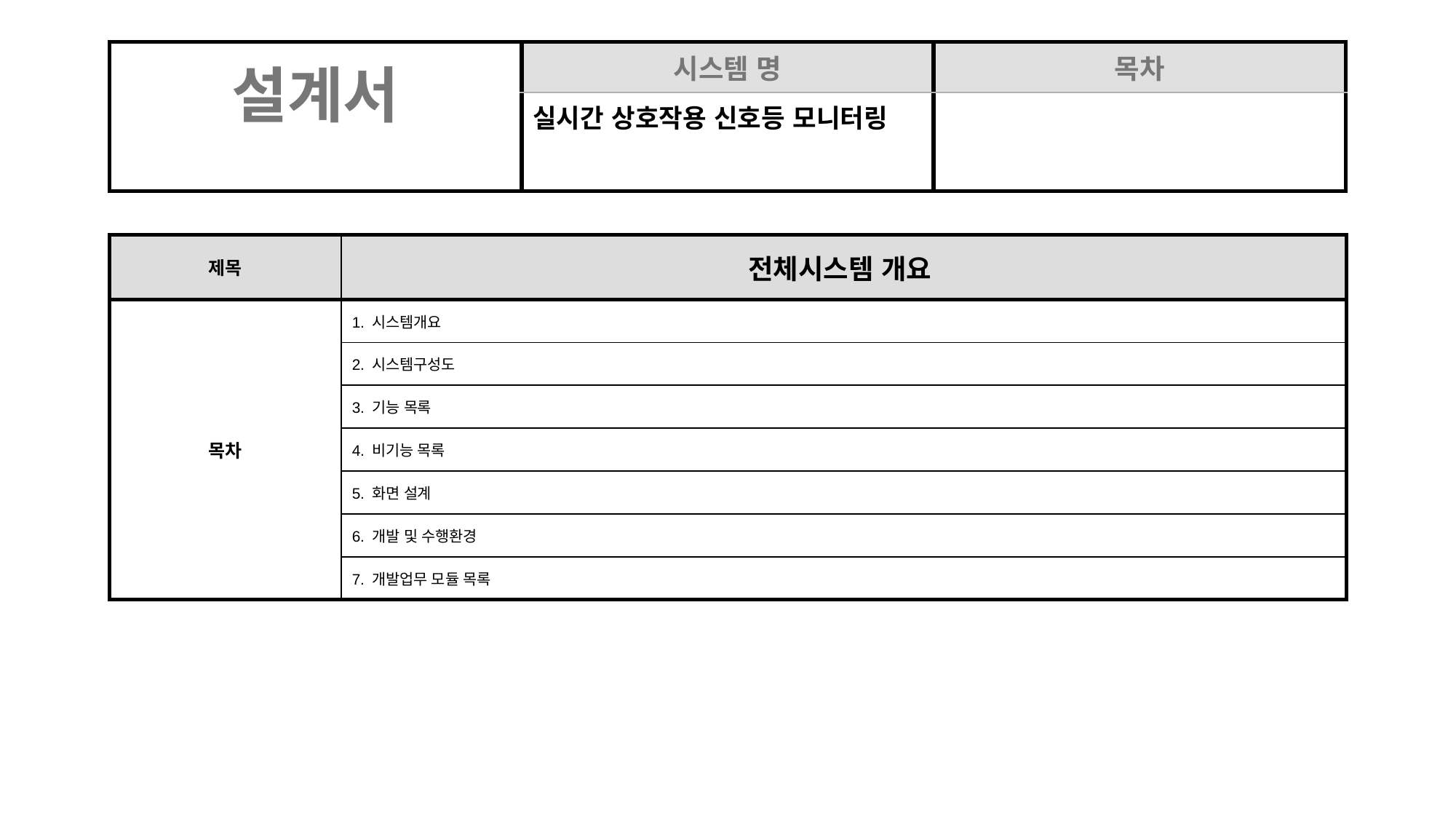

| 설계서 | 시스템 명 | 목차 |
| --- | --- | --- |
|  | 실시간 상호작용 신호등 모니터링 |  |
| 제목 | 전체시스템 개요 |
| --- | --- |
| 목차 | 1. 시스템개요 |
|  | 2. 시스템구성도 |
|  | 3. 기능 목록 |
|  | 4. 비기능 목록 |
|  | 5. 화면 설계 |
|  | 6. 개발 및 수행환경 |
|  | 7. 개발업무 모듈 목록 |